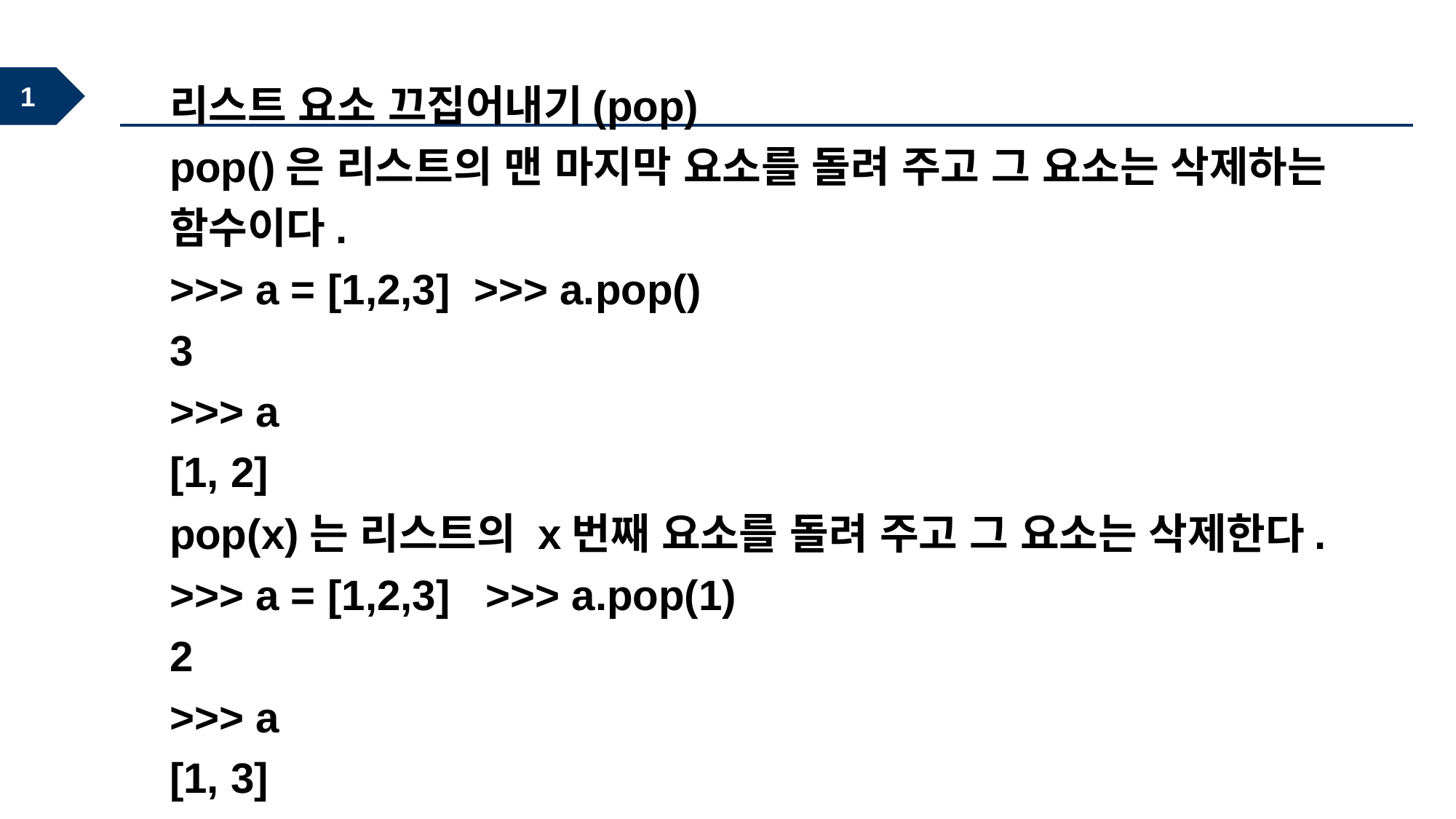

리스트 요소 끄집어내기(pop)
pop()은 리스트의 맨 마지막 요소를 돌려 주고 그 요소는 삭제하는 함수이다.
>>> a = [1,2,3]  >>> a.pop()
3
>>> a
[1, 2]
pop(x)는 리스트의 x번째 요소를 돌려 주고 그 요소는 삭제한다.
>>> a = [1,2,3]   >>> a.pop(1)
2
>>> a
[1, 3]